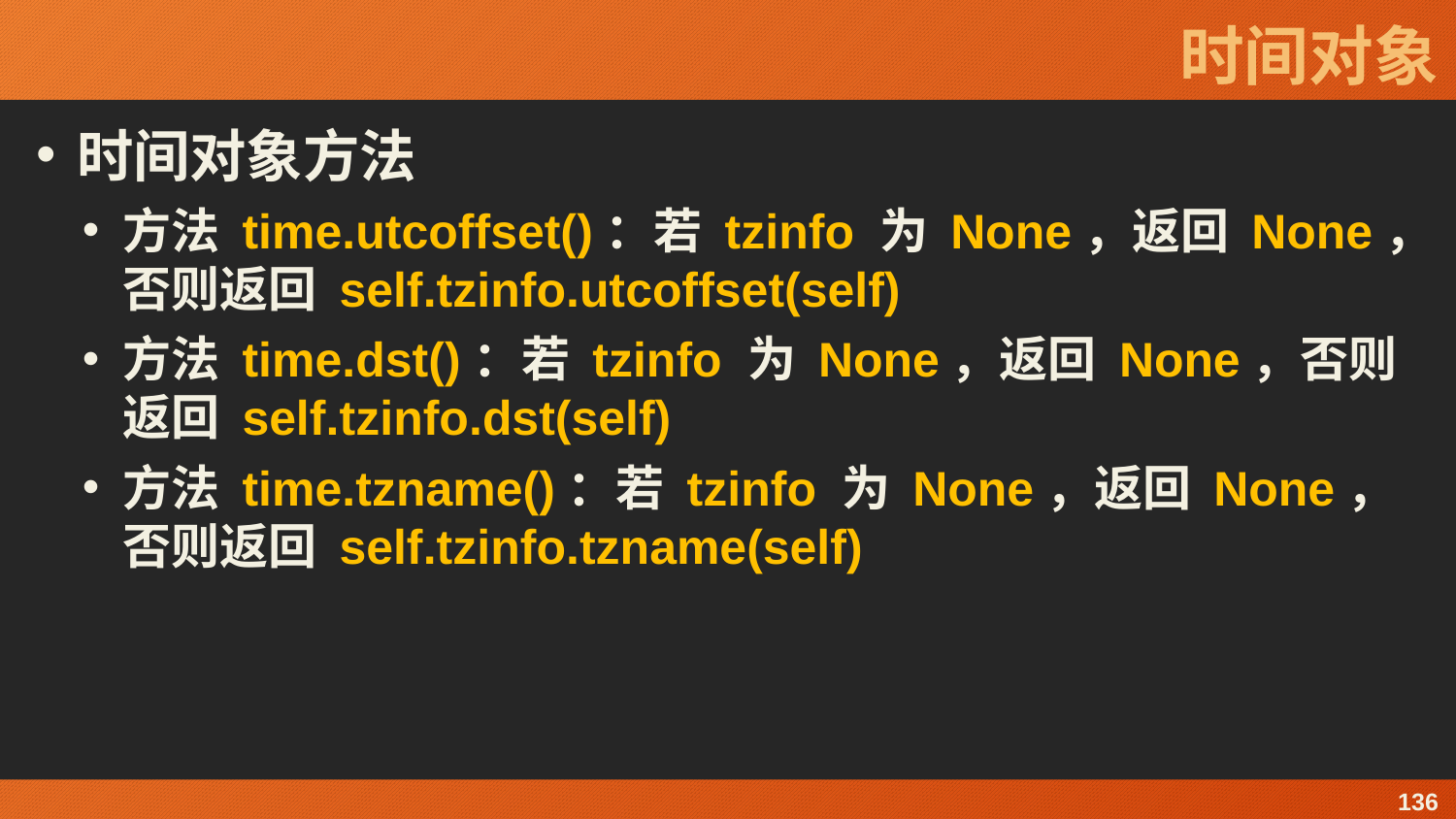

# 时间对象
时间对象方法
方法 time.utcoffset()：若 tzinfo 为 None，返回 None，否则返回 self.tzinfo.utcoffset(self)
方法 time.dst()：若 tzinfo 为 None，返回 None，否则返回 self.tzinfo.dst(self)
方法 time.tzname()：若 tzinfo 为 None，返回 None，否则返回 self.tzinfo.tzname(self)
136